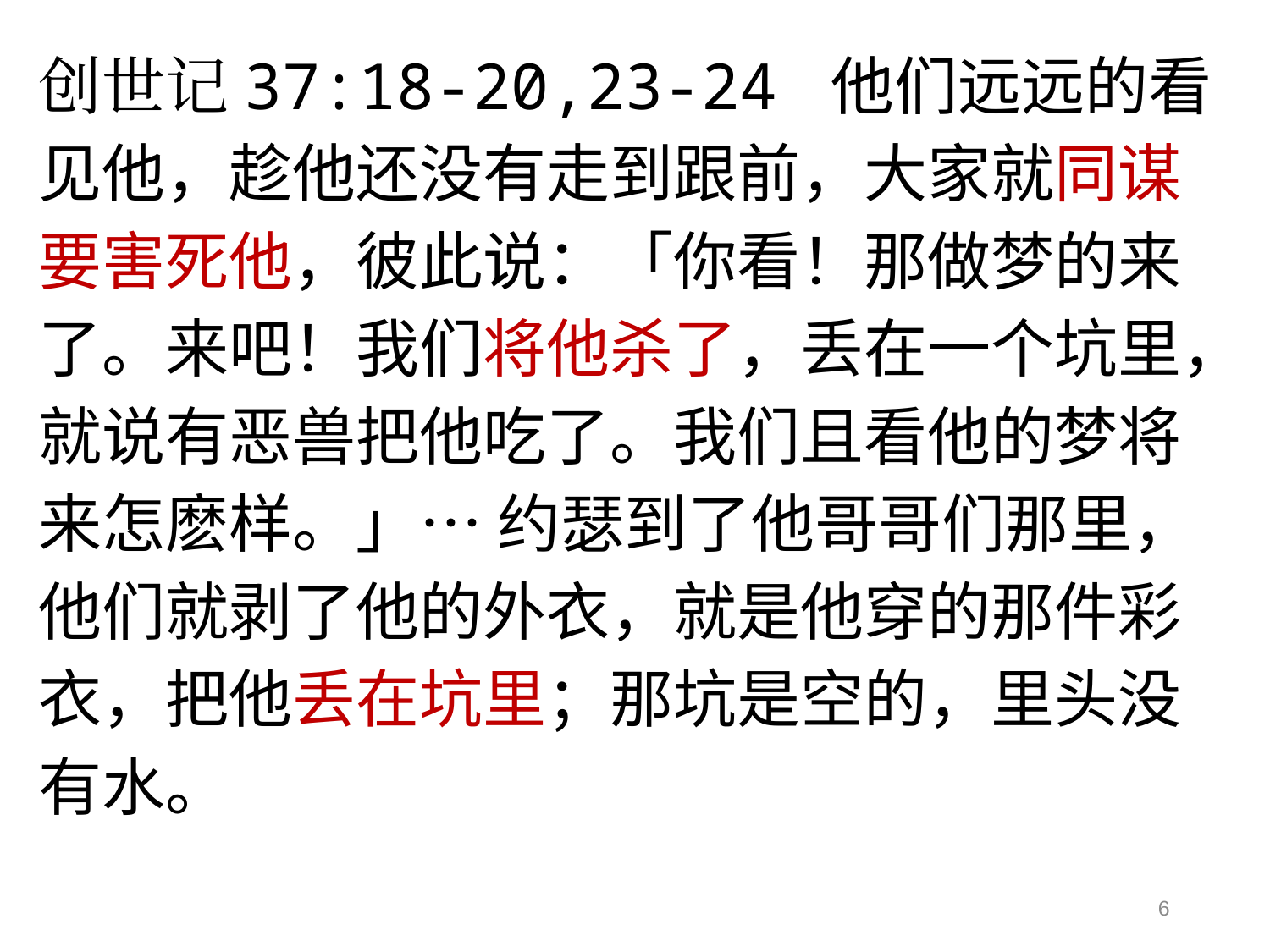

创世记37:18-20,23-24 他们远远的看见他，趁他还没有走到跟前，大家就同谋要害死他，彼此说：「你看！那做梦的来了。来吧！我们将他杀了，丢在一个坑里，就说有恶兽把他吃了。我们且看他的梦将来怎麽样。」… 约瑟到了他哥哥们那里，他们就剥了他的外衣，就是他穿的那件彩衣，把他丢在坑里；那坑是空的，里头没有水。
6